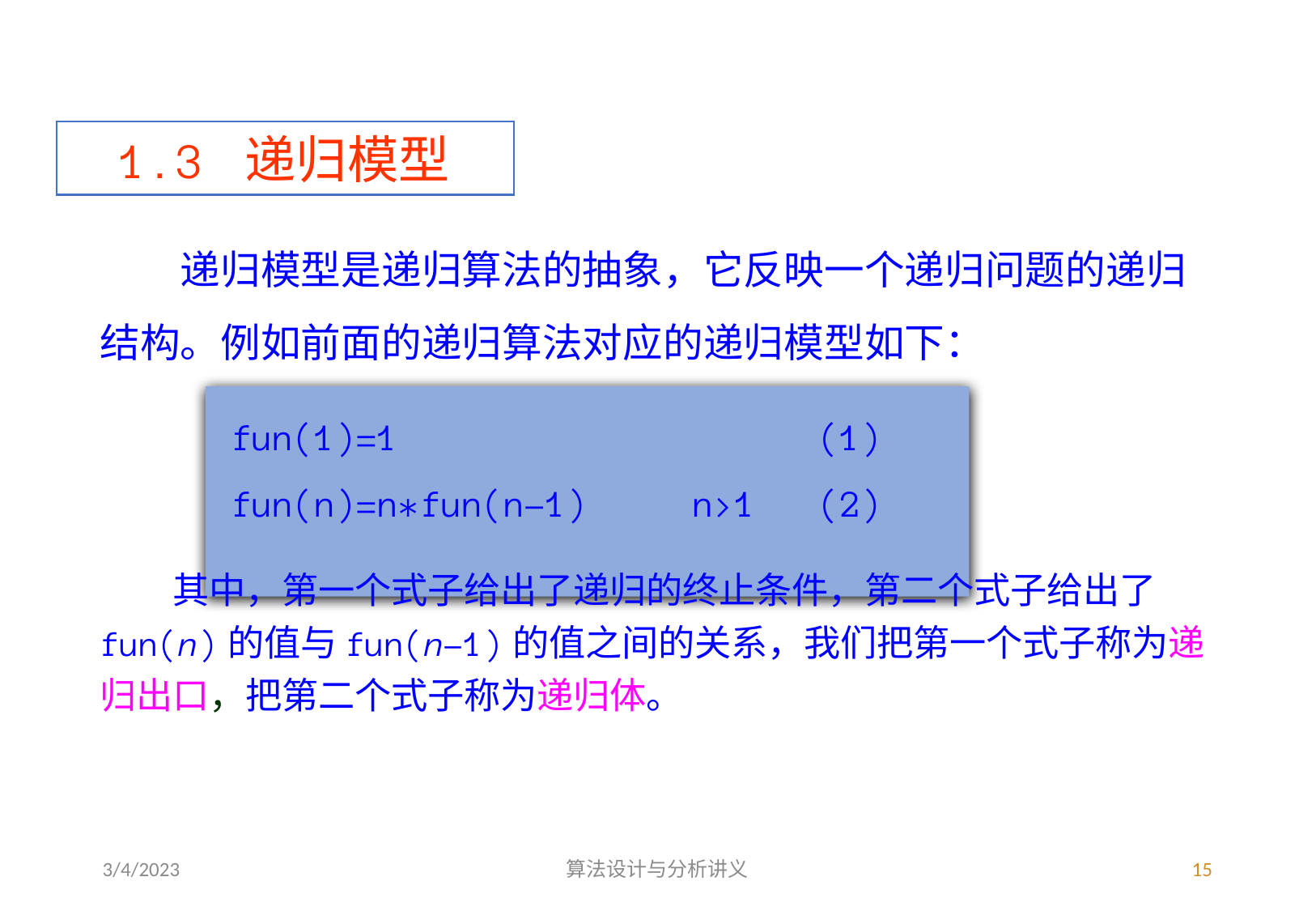

1.3 递归模型
　　递归模型是递归算法的抽象，它反映一个递归问题的递归结构。例如前面的递归算法对应的递归模型如下：
fun(1)=1                    (1)
fun(n)=n*fun(n-1)     n>1   (2)
　　其中，第一个式子给出了递归的终止条件，第二个式子给出了fun(n)的值与fun(n-1)的值之间的关系，我们把第一个式子称为递归出口，把第二个式子称为递归体。
3/4/2023
算法设计与分析讲义
15